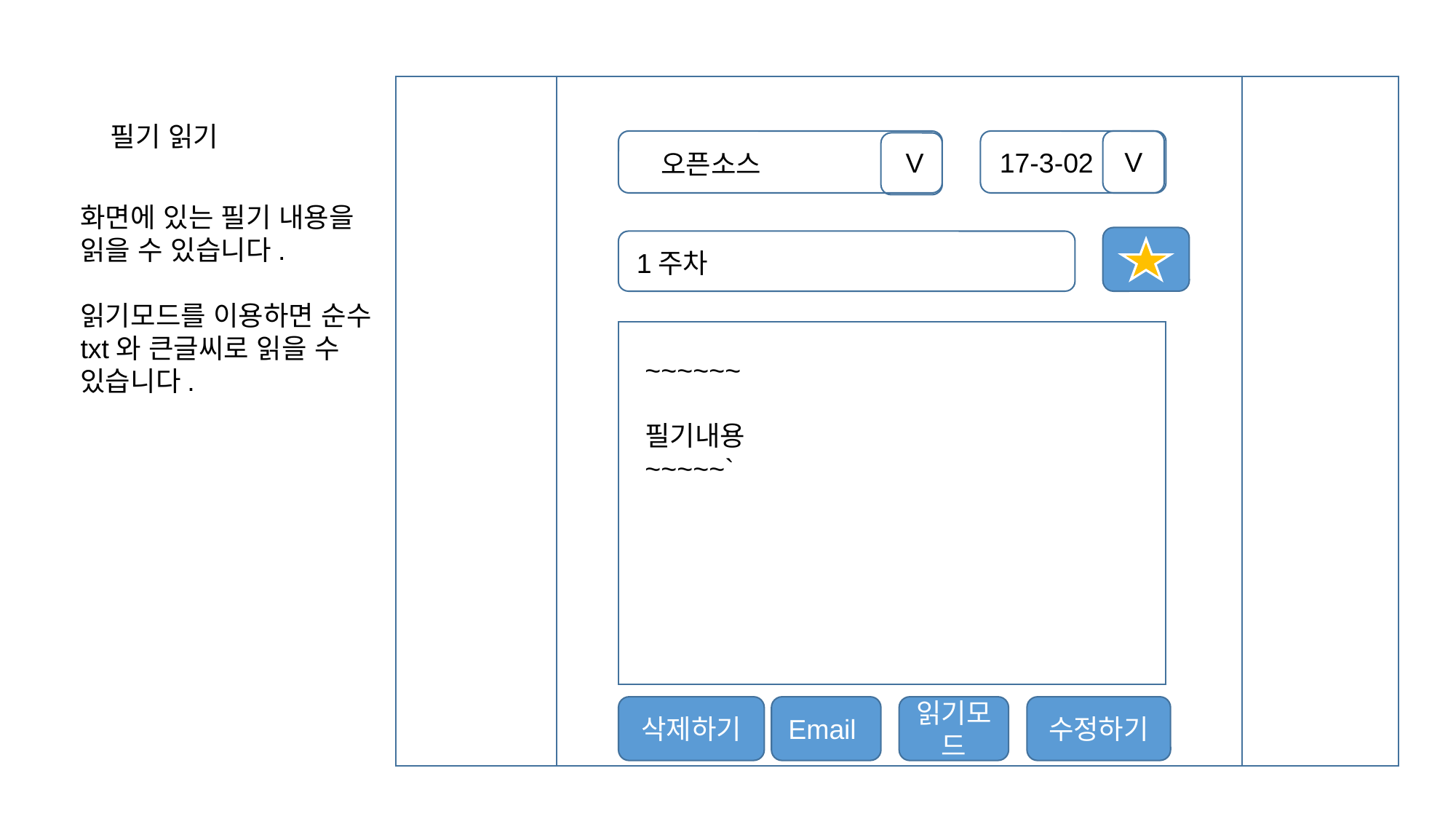

V
V
17-3-02
오픈소스

1주차

~~~~~~

필기내용
~~~~~`
삭제하기
Email

수정하기
필기 읽기
화면에 있는 필기 내용을 읽을 수 있습니다.

읽기모드를 이용하면 순수 txt와 큰글씨로 읽을 수 있습니다.
읽기모드